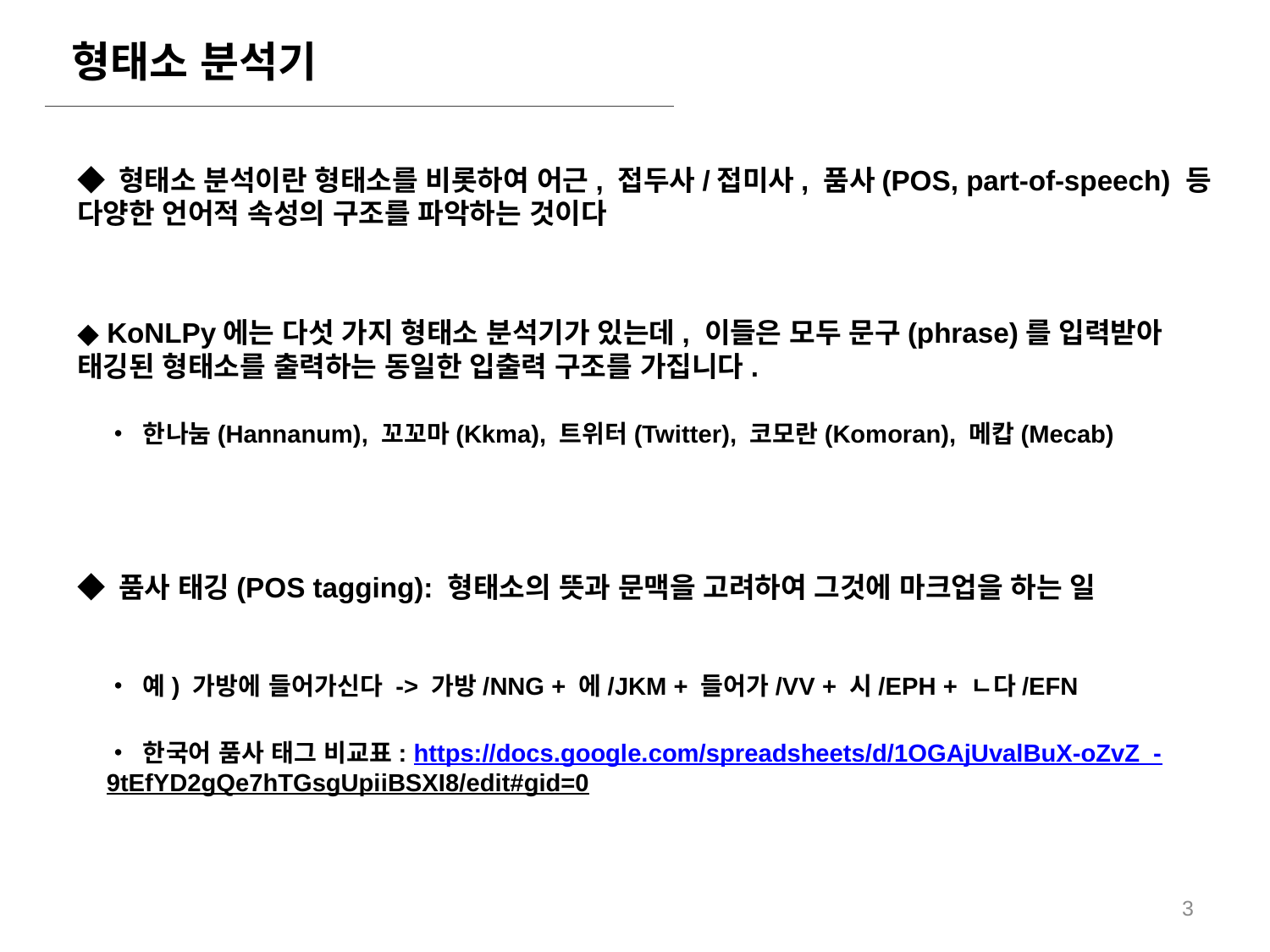

형태소 분석기
◆ 형태소 분석이란 형태소를 비롯하여 어근, 접두사/접미사, 품사(POS, part-of-speech) 등 다양한 언어적 속성의 구조를 파악하는 것이다
◆ KoNLPy에는 다섯 가지 형태소 분석기가 있는데, 이들은 모두 문구(phrase)를 입력받아 태깅된 형태소를 출력하는 동일한 입출력 구조를 가집니다.
• 한나눔(Hannanum), 꼬꼬마(Kkma), 트위터(Twitter), 코모란(Komoran), 메캅(Mecab)
◆ 품사 태깅(POS tagging): 형태소의 뜻과 문맥을 고려하여 그것에 마크업을 하는 일
• 예) 가방에 들어가신다 -> 가방/NNG + 에/JKM + 들어가/VV + 시/EPH + ㄴ다/EFN
• 한국어 품사 태그 비교표: https://docs.google.com/spreadsheets/d/1OGAjUvalBuX-oZvZ_-9tEfYD2gQe7hTGsgUpiiBSXI8/edit#gid=0
3